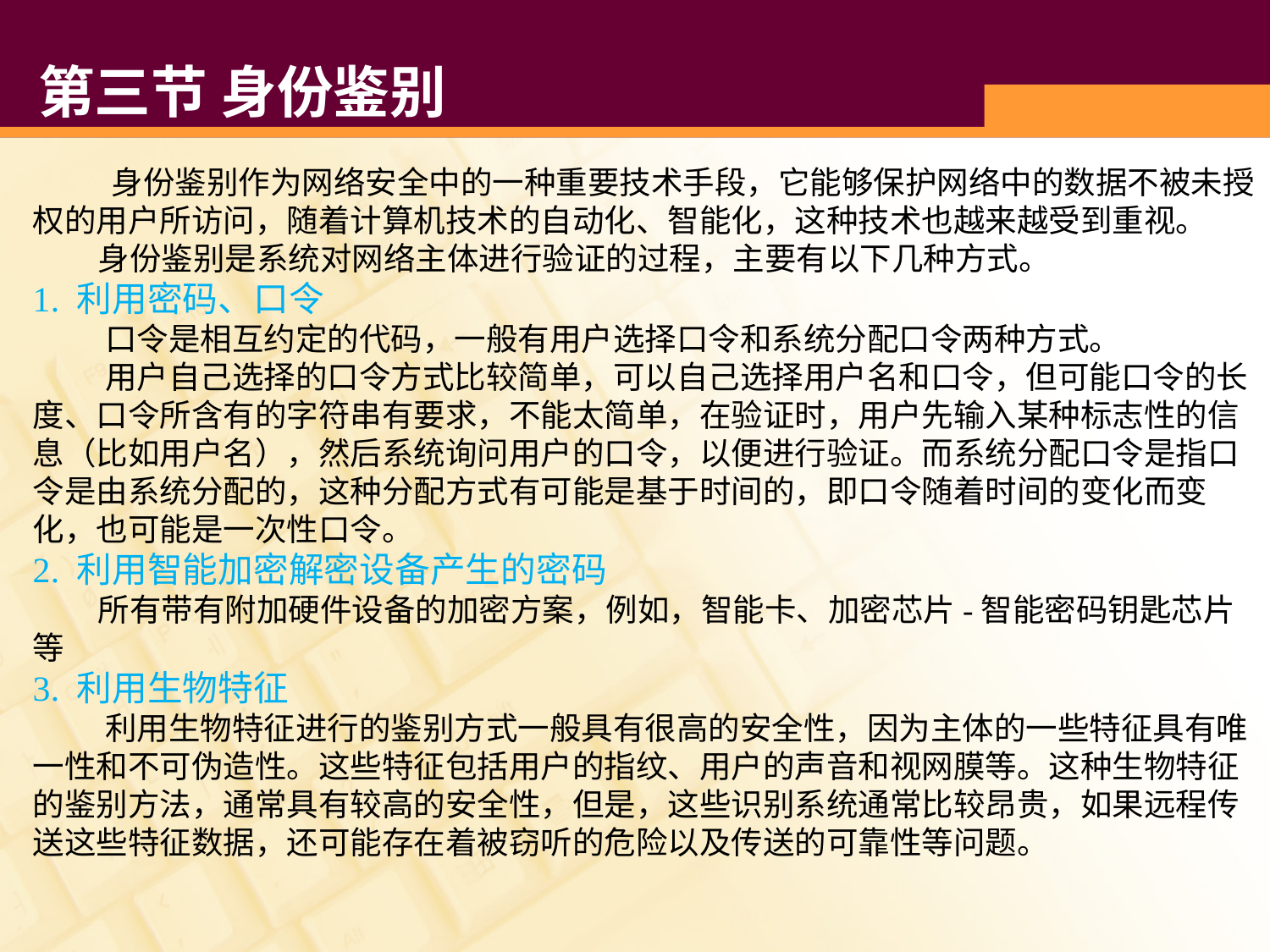

# 第三节 身份鉴别
        身份鉴别作为网络安全中的一种重要技术手段，它能够保护网络中的数据不被未授权的用户所访问，随着计算机技术的自动化、智能化，这种技术也越来越受到重视。
        身份鉴别是系统对网络主体进行验证的过程，主要有以下几种方式。
1. 利用密码、口令
         口令是相互约定的代码，一般有用户选择口令和系统分配口令两种方式。
         用户自己选择的口令方式比较简单，可以自己选择用户名和口令，但可能口令的长度、口令所含有的字符串有要求，不能太简单，在验证时，用户先输入某种标志性的信息（比如用户名），然后系统询问用户的口令，以便进行验证。而系统分配口令是指口令是由系统分配的，这种分配方式有可能是基于时间的，即口令随着时间的变化而变化，也可能是一次性口令。
2. 利用智能加密解密设备产生的密码
        所有带有附加硬件设备的加密方案，例如，智能卡、加密芯片-智能密码钥匙芯片等
3. 利用生物特征
         利用生物特征进行的鉴别方式一般具有很高的安全性，因为主体的一些特征具有唯一性和不可伪造性。这些特征包括用户的指纹、用户的声音和视网膜等。这种生物特征的鉴别方法，通常具有较高的安全性，但是，这些识别系统通常比较昂贵，如果远程传送这些特征数据，还可能存在着被窃听的危险以及传送的可靠性等问题。